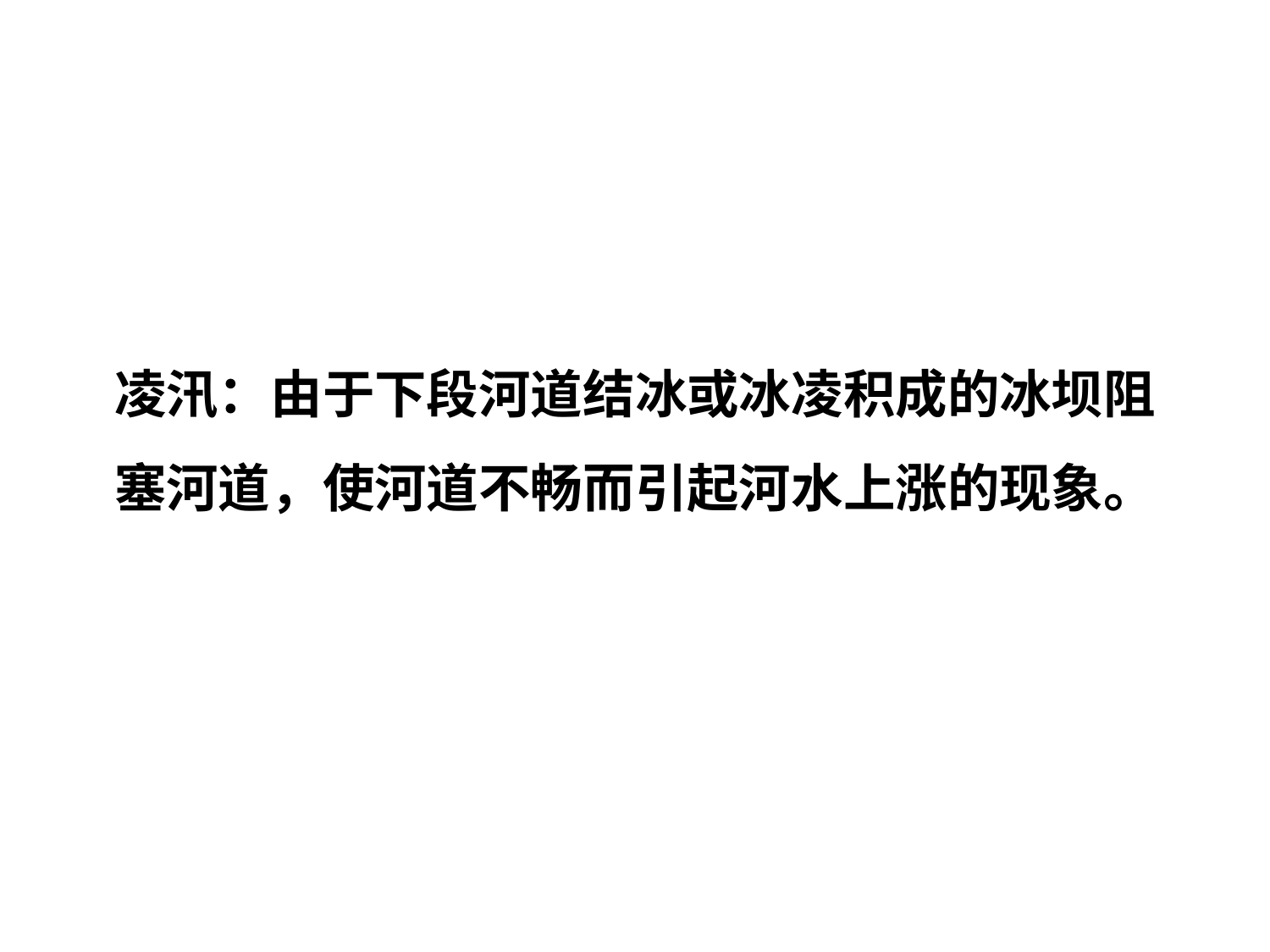

# 凌汛：由于下段河道结冰或冰凌积成的冰坝阻塞河道，使河道不畅而引起河水上涨的现象。